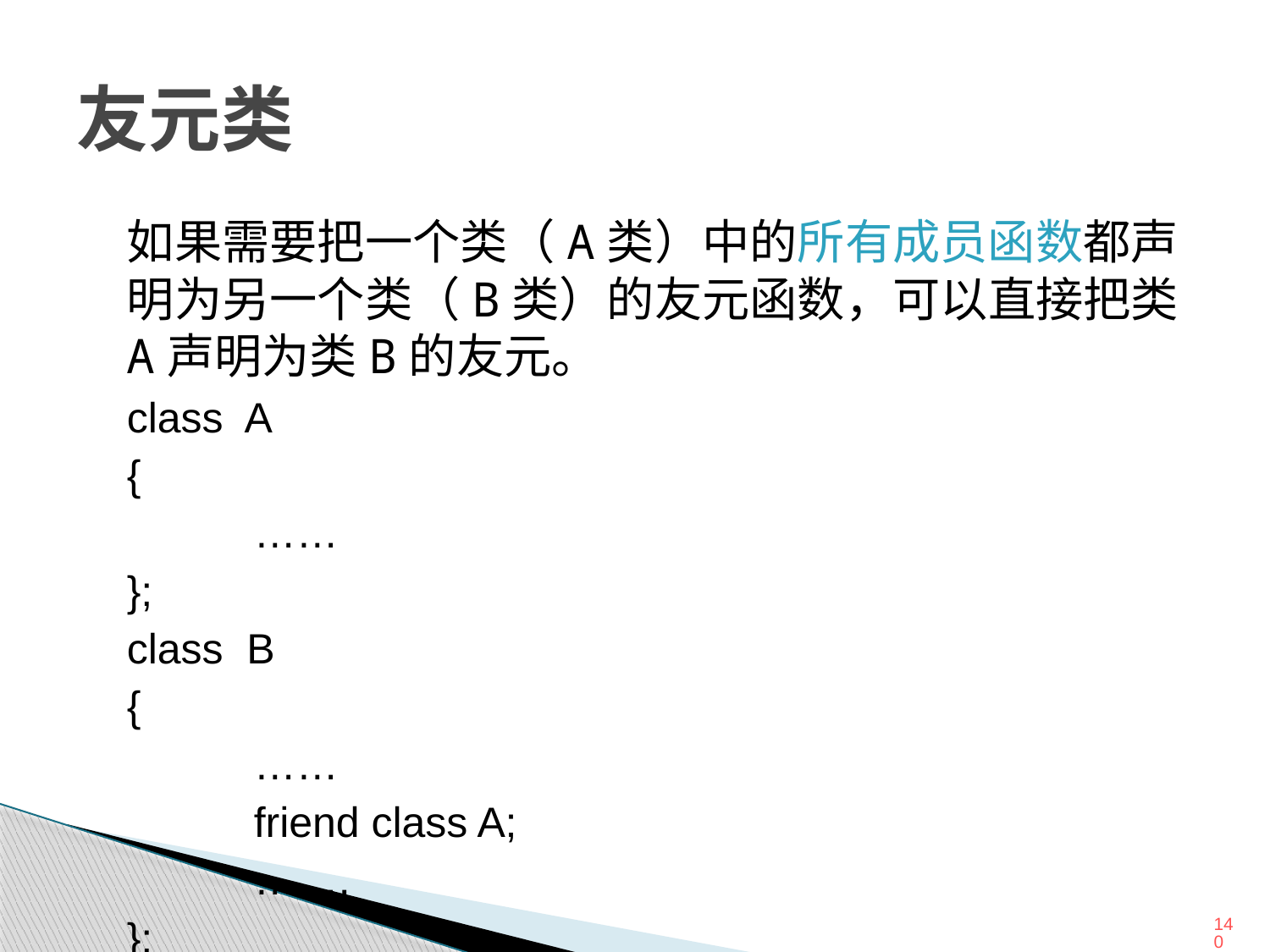

# 友元类
	如果需要把一个类（A类）中的所有成员函数都声明为另一个类（B类）的友元函数，可以直接把类A声明为类B的友元。
	class  A
	{
		……
	};
	class  B
	{
		……
		friend class A;
		…….
	};
140